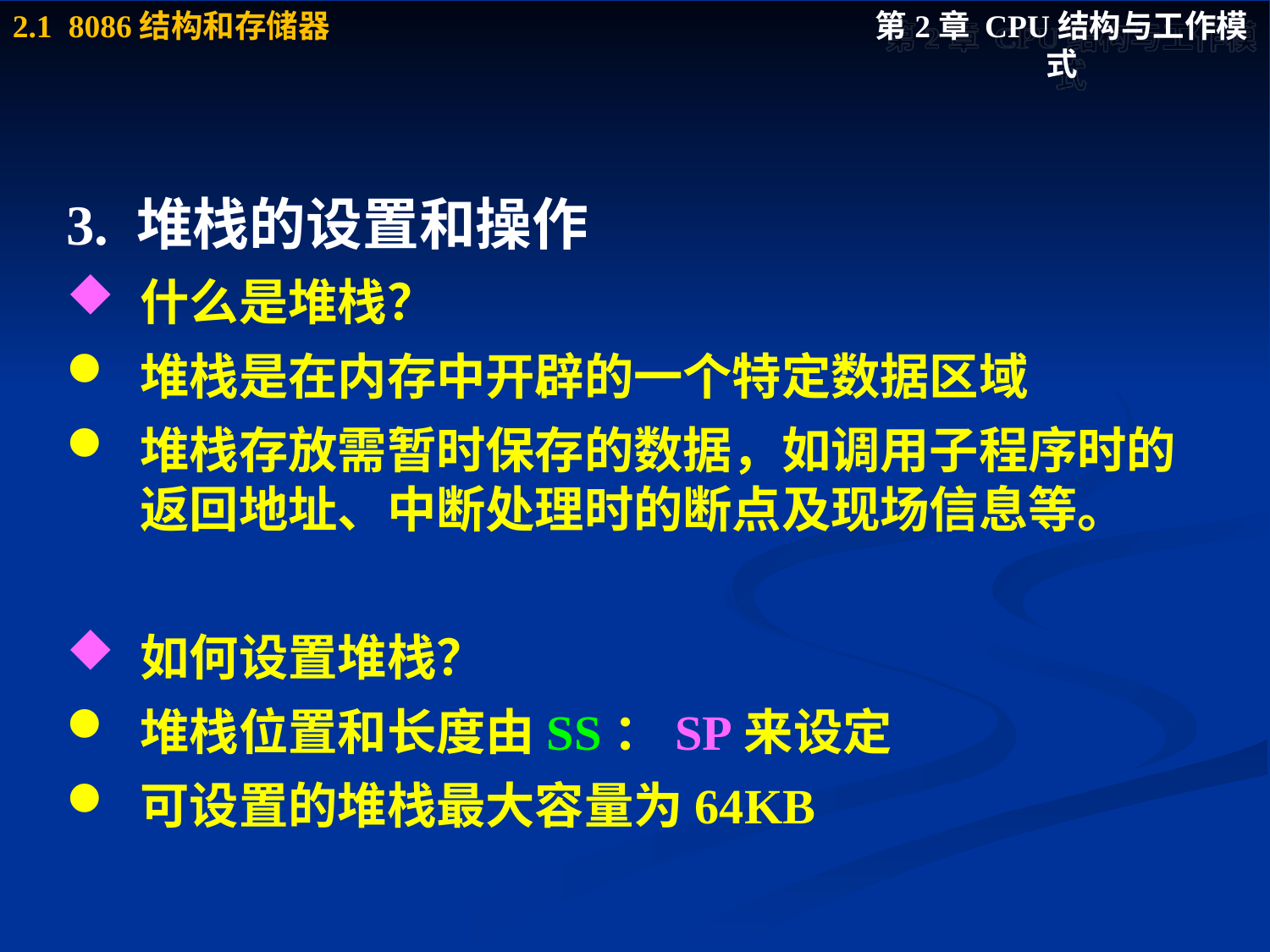

#
3. 堆栈的设置和操作
什么是堆栈？
堆栈是在内存中开辟的一个特定数据区域
堆栈存放需暂时保存的数据，如调用子程序时的返回地址、中断处理时的断点及现场信息等。

如何设置堆栈？
堆栈位置和长度由SS：SP来设定
可设置的堆栈最大容量为64KB